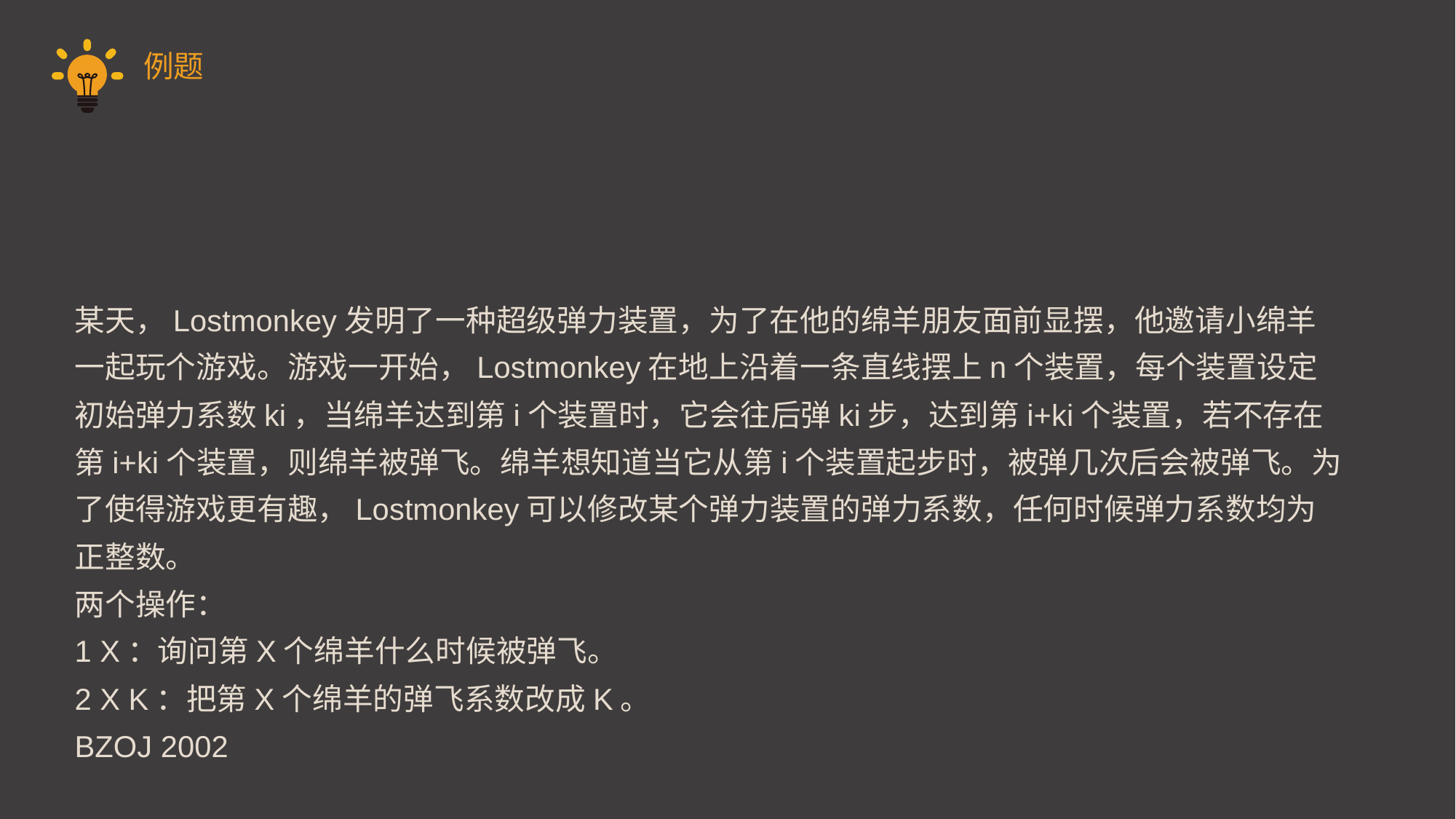

例题
某天，Lostmonkey发明了一种超级弹力装置，为了在他的绵羊朋友面前显摆，他邀请小绵羊一起玩个游戏。游戏一开始，Lostmonkey在地上沿着一条直线摆上n个装置，每个装置设定初始弹力系数ki，当绵羊达到第i个装置时，它会往后弹ki步，达到第i+ki个装置，若不存在第i+ki个装置，则绵羊被弹飞。绵羊想知道当它从第i个装置起步时，被弹几次后会被弹飞。为了使得游戏更有趣，Lostmonkey可以修改某个弹力装置的弹力系数，任何时候弹力系数均为正整数。
两个操作：
1 X：询问第X个绵羊什么时候被弹飞。
2 X K：把第X个绵羊的弹飞系数改成K。
BZOJ 2002